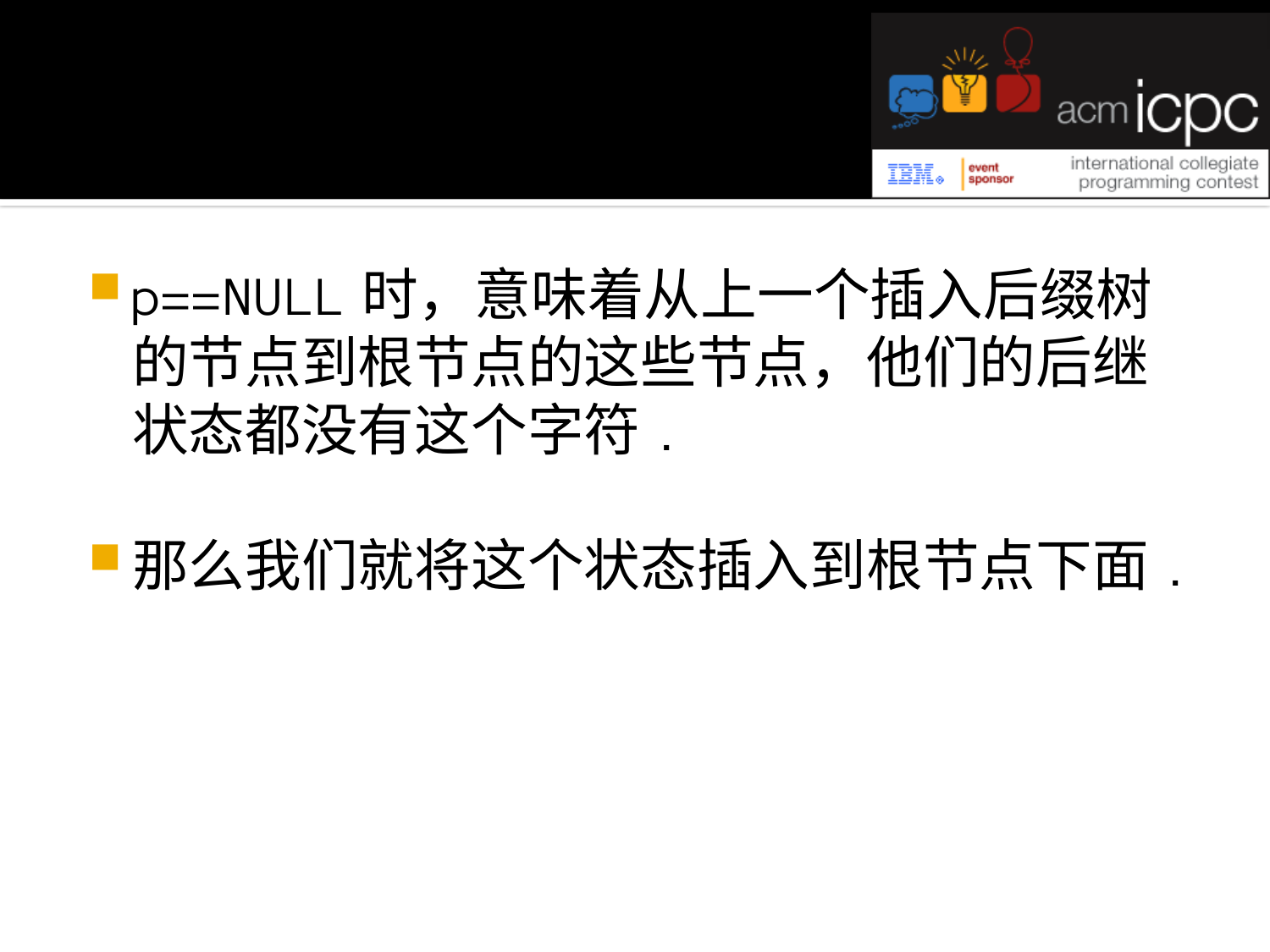

#
p==NULL时，意味着从上一个插入后缀树的节点到根节点的这些节点，他们的后继状态都没有这个字符.

那么我们就将这个状态插入到根节点下面.